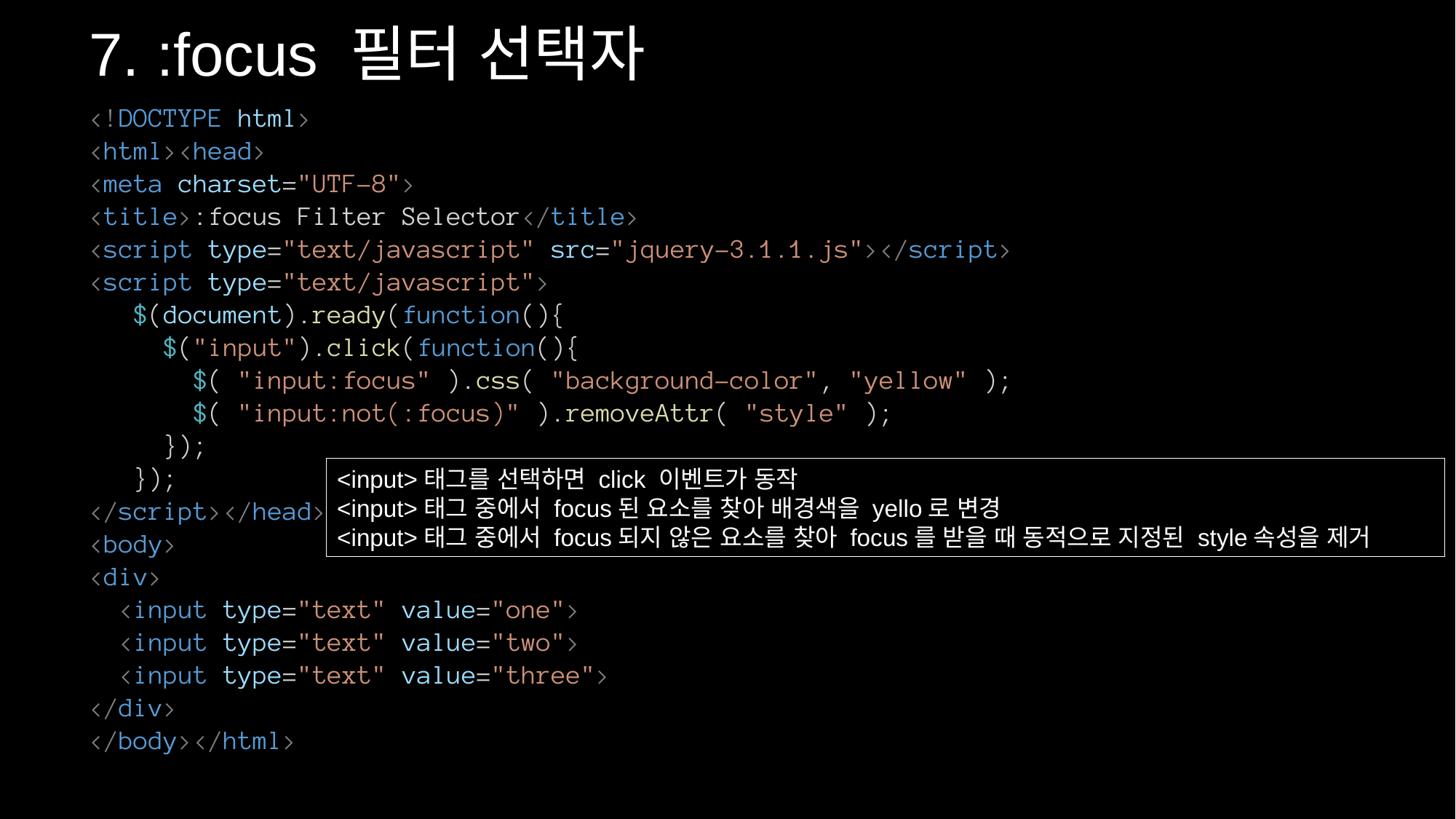

7. :focus 필터 선택자
<!DOCTYPE html>
<html><head>
<meta charset="UTF-8">
<title>:focus Filter Selector</title>
<script type="text/javascript" src="jquery-3.1.1.js"></script>
<script type="text/javascript">
   $(document).ready(function(){
     $("input").click(function(){
       $( "input:focus" ).css( "background-color", "yellow" );
       $( "input:not(:focus)" ).removeAttr( "style" );
     });
   });
</script></head>
<body>
<div>
  <input type="text" value="one">
  <input type="text" value="two">
  <input type="text" value="three">
</div>
</body></html>
<input>태그를 선택하면 click 이벤트가 동작
<input>태그 중에서 focus된 요소를 찾아 배경색을 yello로 변경
<input>태그 중에서 focus되지 않은 요소를 찾아 focus를 받을 때 동적으로 지정된 style속성을 제거